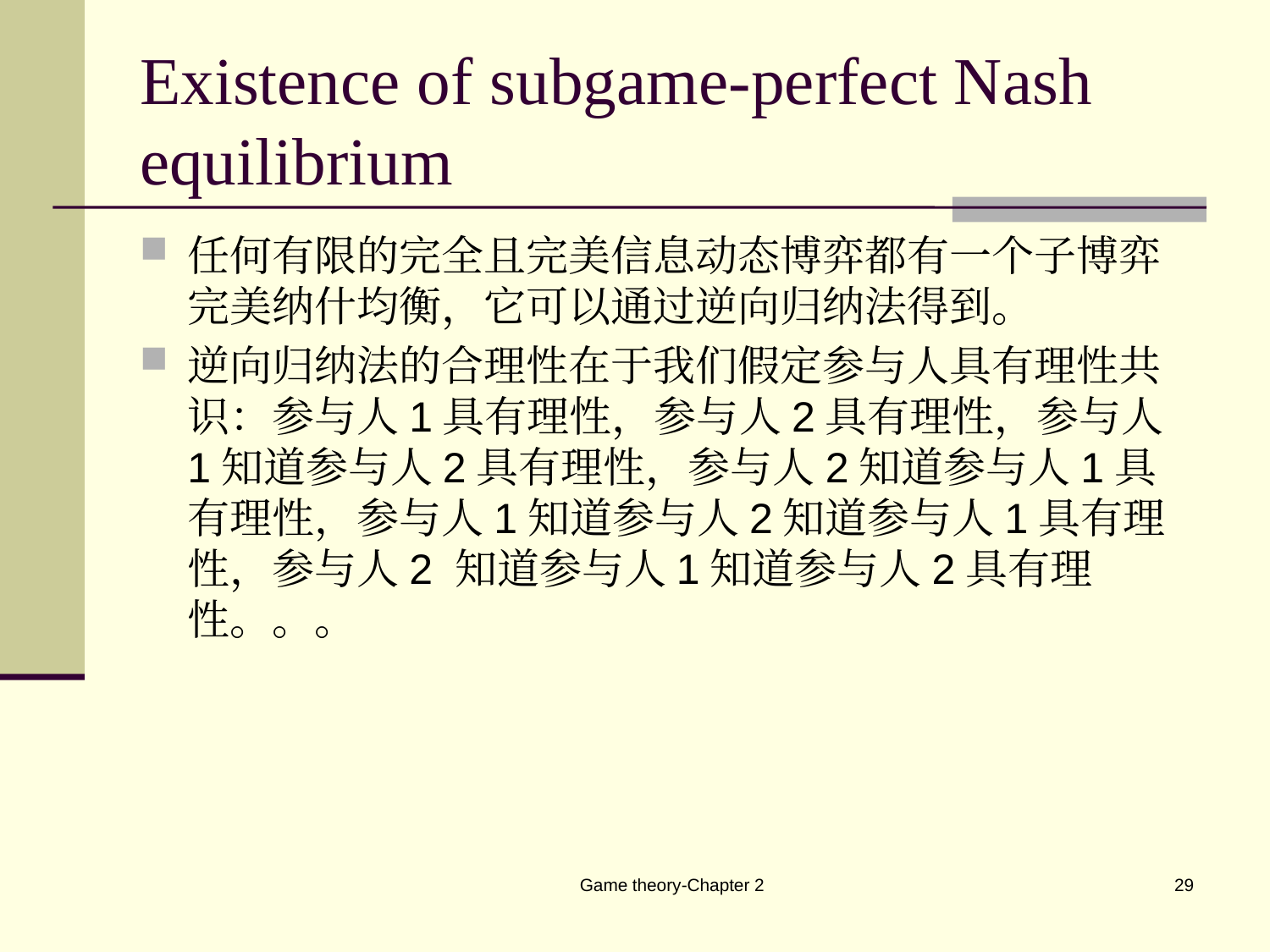

# Existence of subgame-perfect Nash equilibrium
任何有限的完全且完美信息动态博弈都有一个子博弈完美纳什均衡，它可以通过逆向归纳法得到。
逆向归纳法的合理性在于我们假定参与人具有理性共识：参与人1具有理性，参与人2具有理性，参与人1知道参与人2具有理性，参与人2知道参与人1具有理性，参与人1知道参与人2知道参与人1具有理性，参与人2 知道参与人1知道参与人2具有理性。。。
Game theory-Chapter 2
29